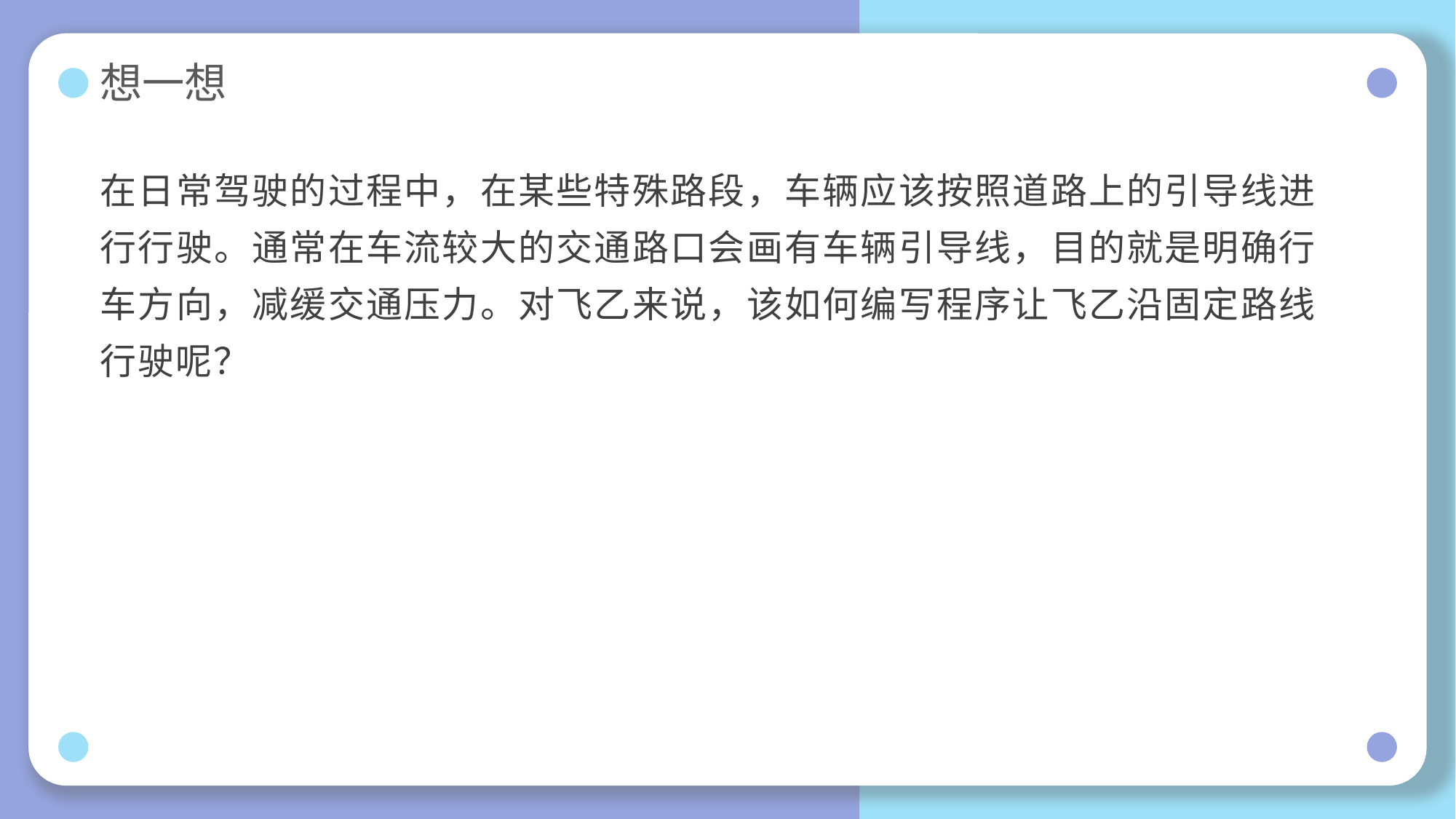

# 想一想
在日常驾驶的过程中，在某些特殊路段，车辆应该按照道路上的引导线进行行驶。通常在车流较大的交通路口会画有车辆引导线，目的就是明确行车方向，减缓交通压力。对飞乙来说，该如何编写程序让飞乙沿固定路线行驶呢？